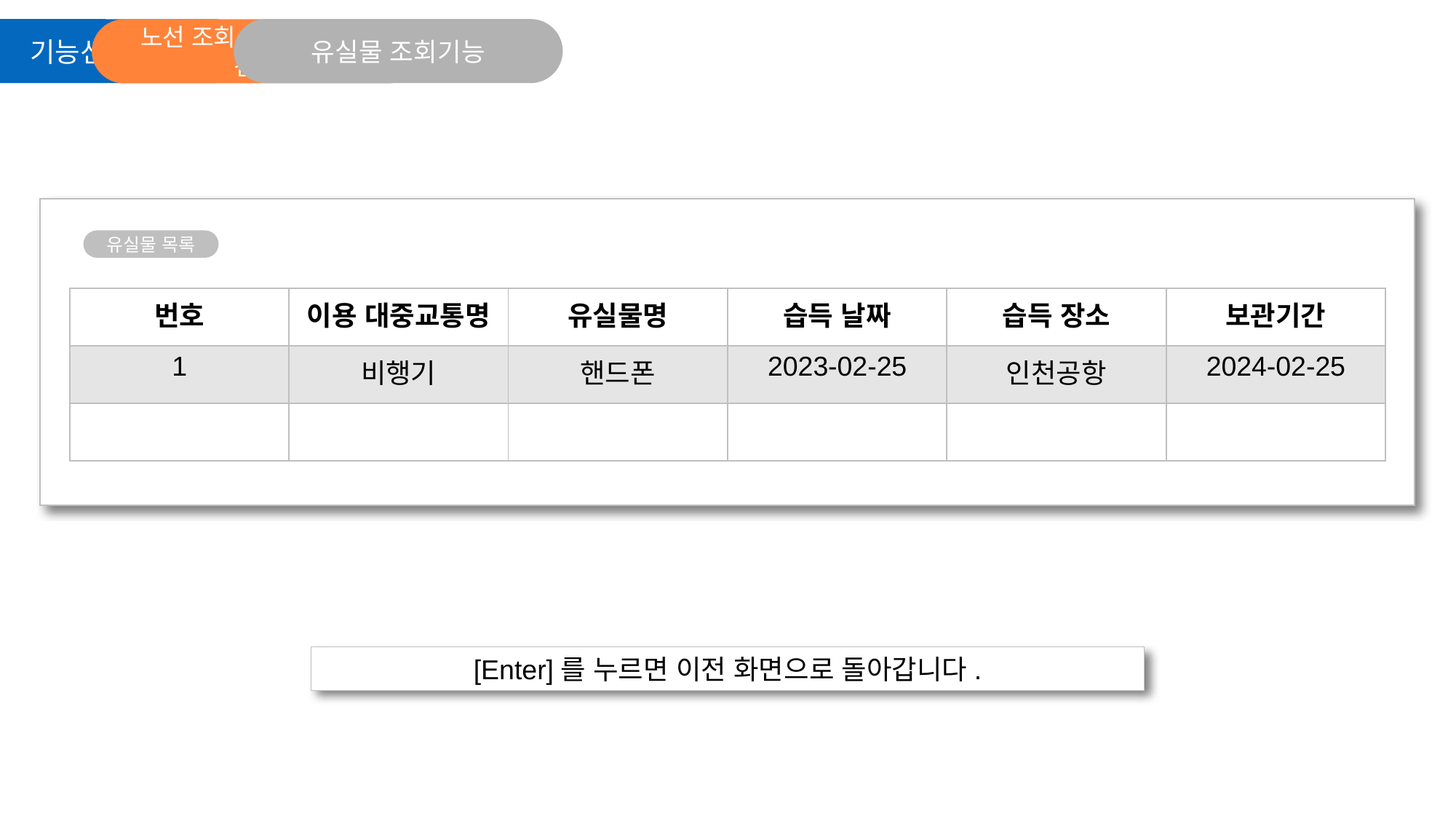

유실물 조회기능
기능선택화면
노선 조회/유실물 조회
선택

유실물 목록
| 번호 | 이용 대중교통명 | 유실물명 | 습득 날짜 | 습득 장소 | 보관기간 |
| --- | --- | --- | --- | --- | --- |
| 1 | 비행기 | 핸드폰 | 2023-02-25 | 인천공항 | 2024-02-25 |
|  |  |  |  |  |  |
[Enter]를 누르면 이전 화면으로 돌아갑니다.